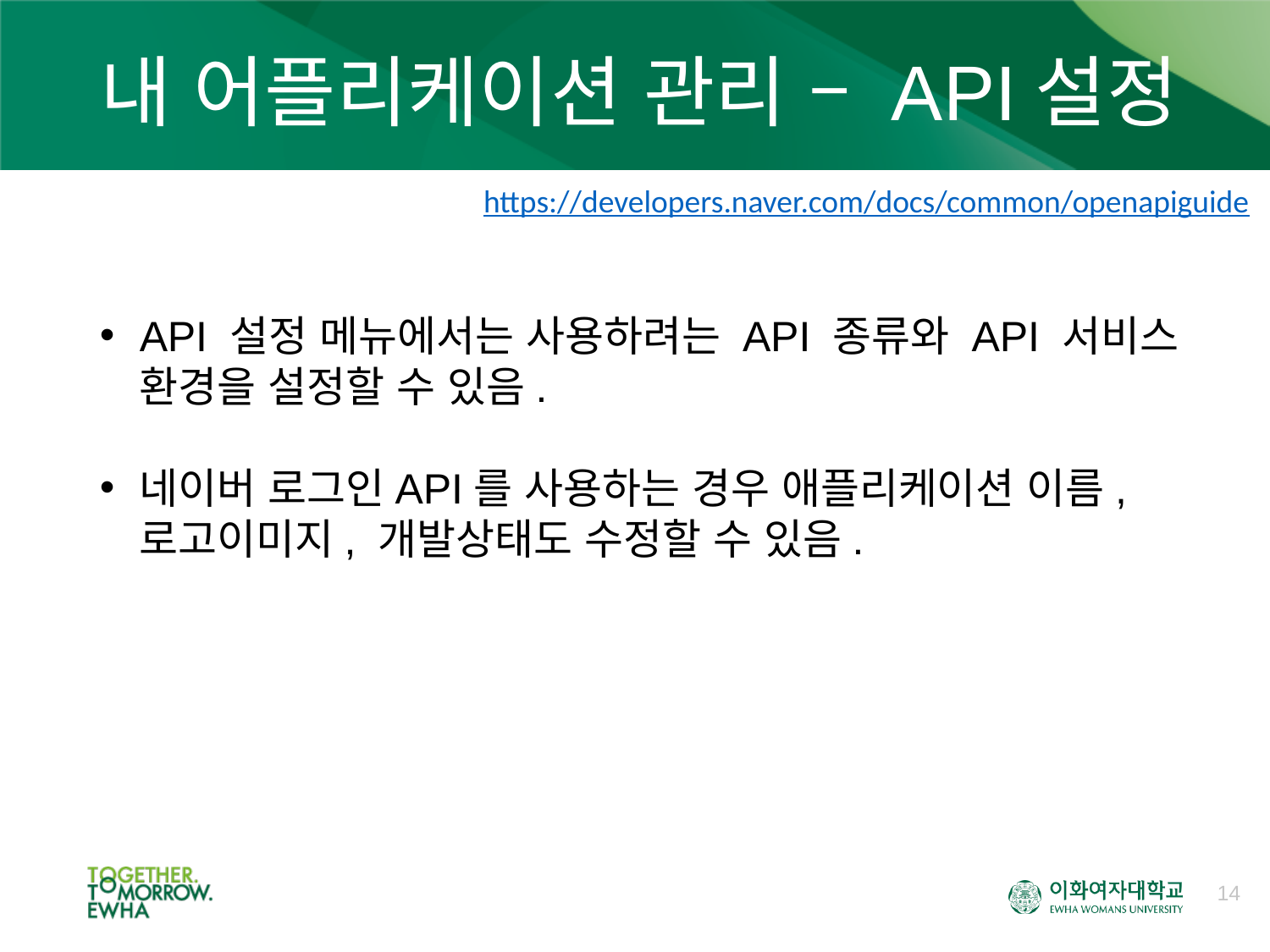

# 내 어플리케이션 관리 – API설정
https://developers.naver.com/docs/common/openapiguide
API 설정 메뉴에서는 사용하려는 API 종류와 API 서비스 환경을 설정할 수 있음.

네이버 로그인API를 사용하는 경우 애플리케이션 이름, 로고이미지, 개발상태도 수정할 수 있음.
14